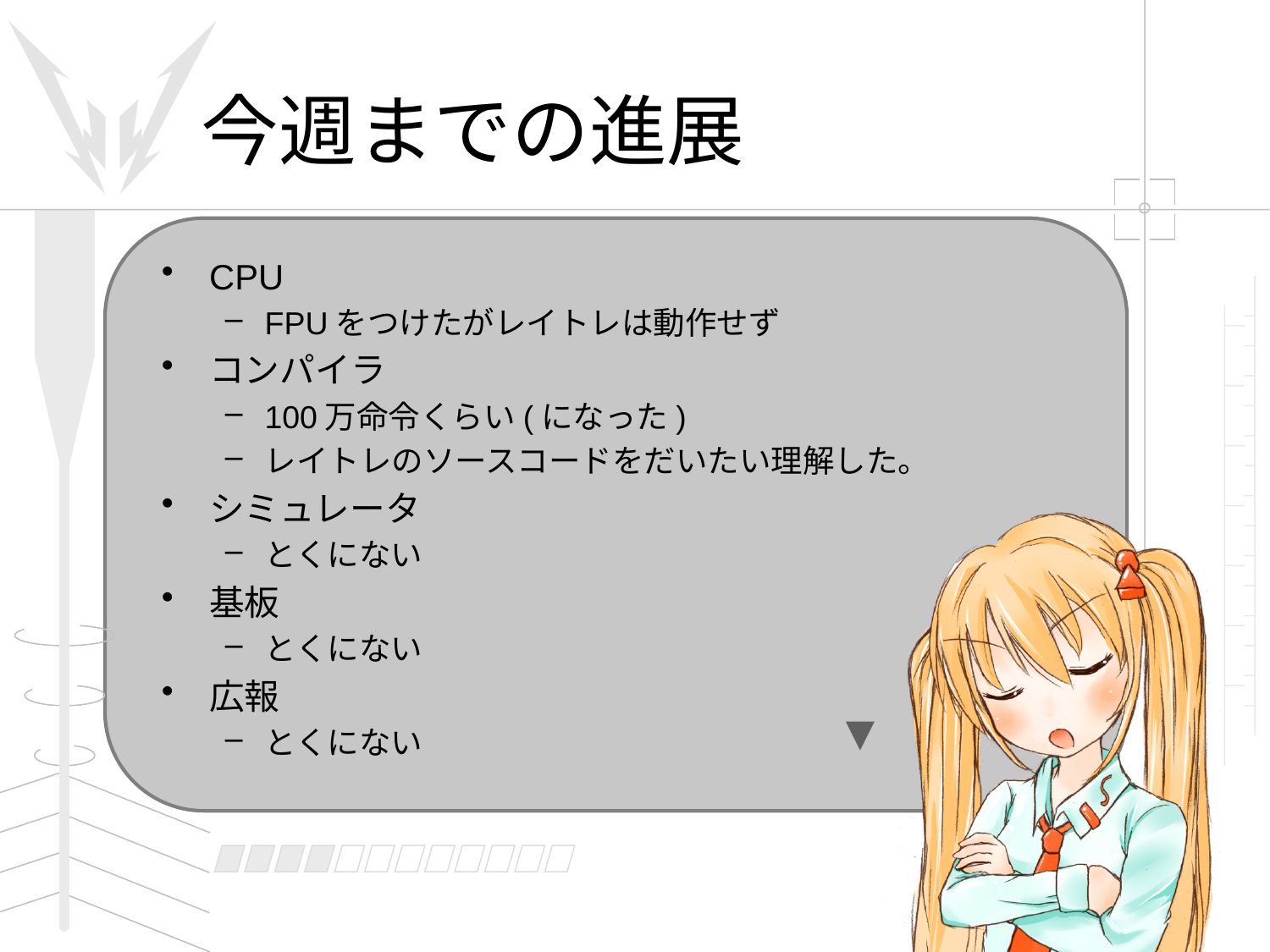

# 今週までの進展
CPU
FPUをつけたがレイトレは動作せず
コンパイラ
100万命令くらい(になった)
レイトレのソースコードをだいたい理解した。
シミュレータ
とくにない
基板
とくにない
広報
とくにない